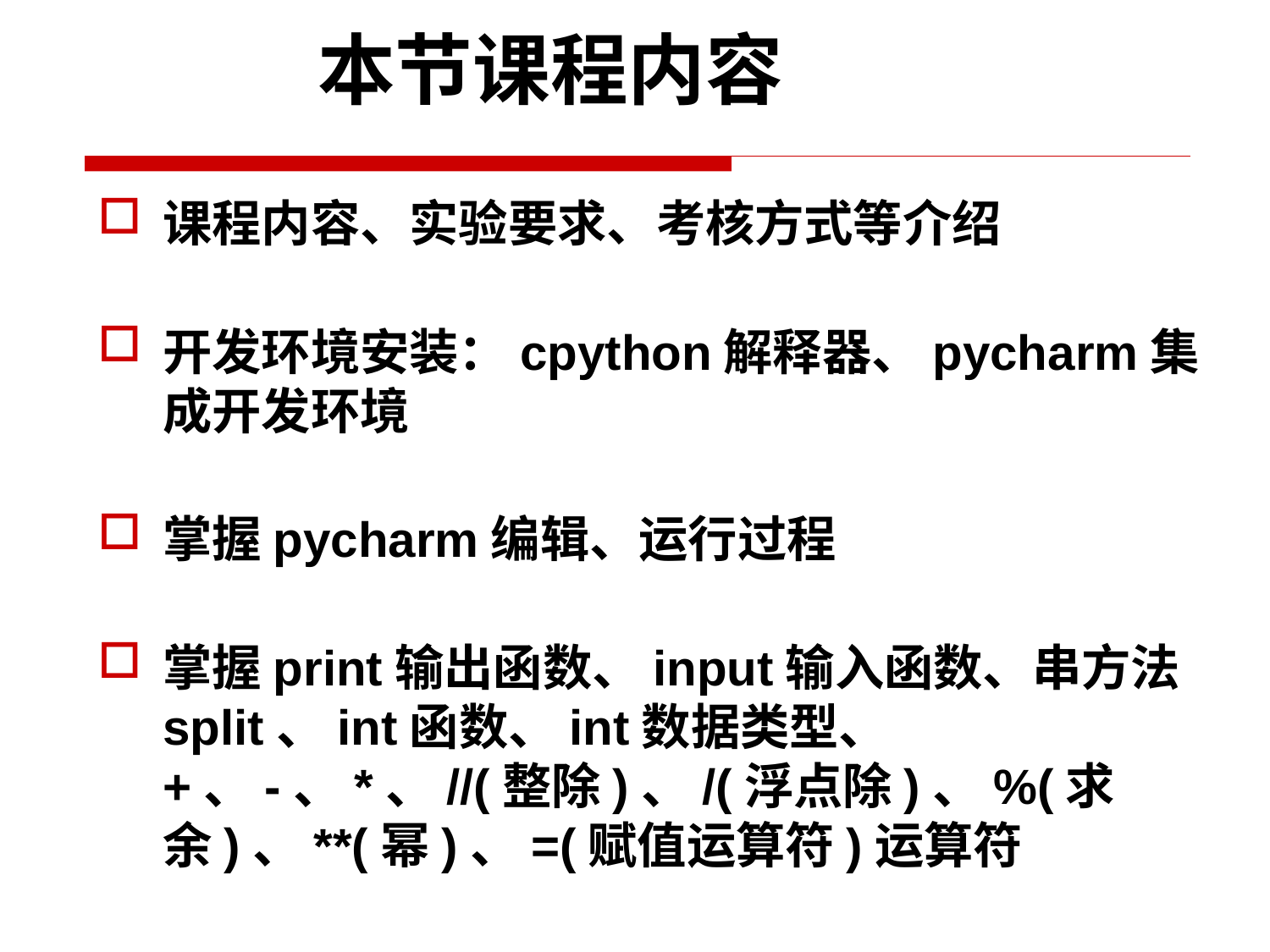

本节课程内容
课程内容、实验要求、考核方式等介绍

开发环境安装：cpython解释器、pycharm集成开发环境

掌握pycharm编辑、运行过程

掌握print输出函数、input输入函数、串方法split、int函数、int数据类型、+、-、*、//(整除)、/(浮点除)、%(求余)、**(幂)、=(赋值运算符)运算符